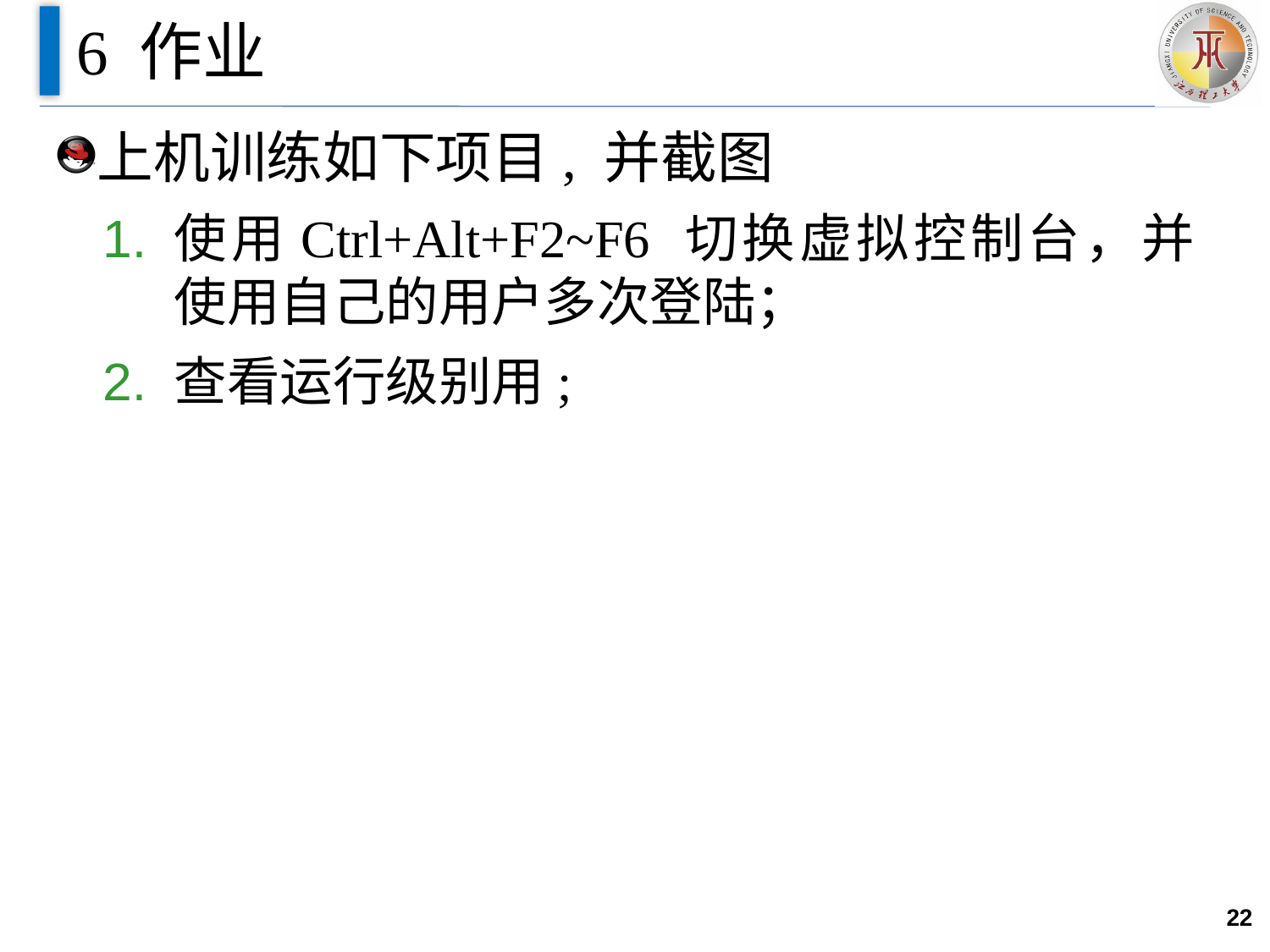

# 6 作业
上机训练如下项目, 并截图
使用Ctrl+Alt+F2~F6 切换虚拟控制台，并使用自己的用户多次登陆；
查看运行级别用;
22